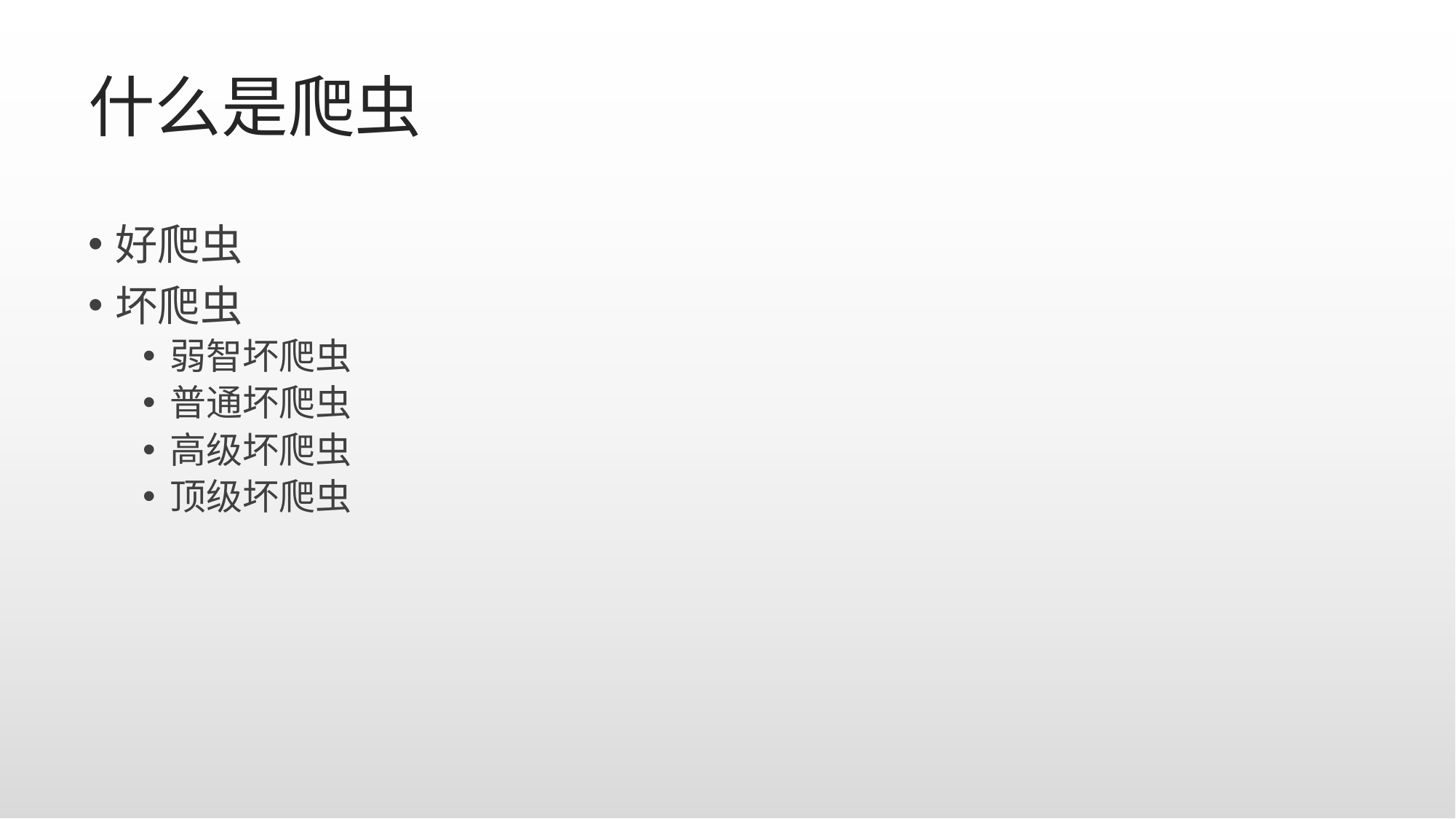

# 什么是爬虫
好爬虫
坏爬虫
弱智坏爬虫
普通坏爬虫
高级坏爬虫
顶级坏爬虫